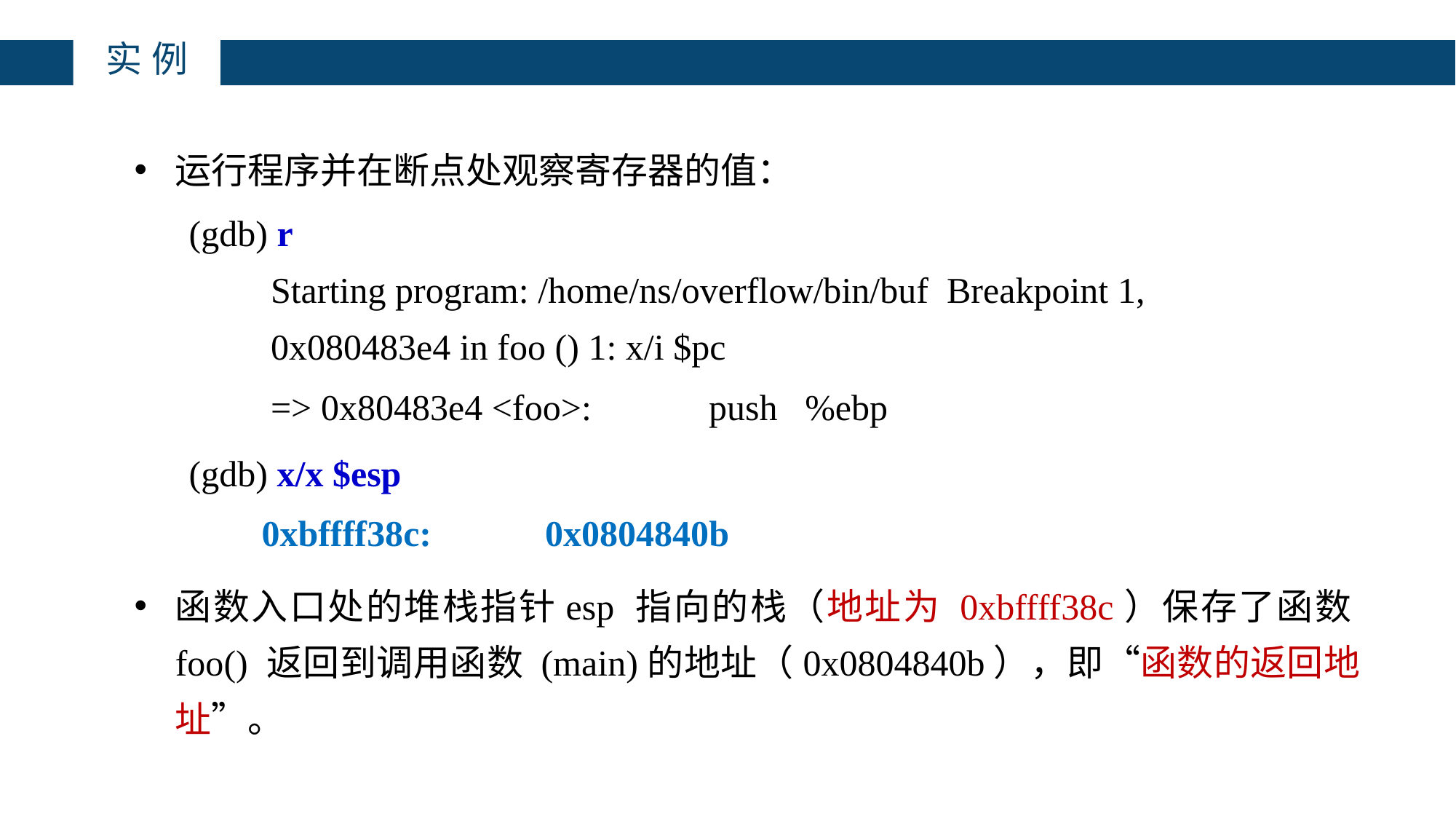

实例

运行程序并在断点处观察寄存器的值：
(gdb) r
Starting program: /home/ns/overflow/bin/buf  Breakpoint 1, 0x080483e4 in foo () 1: x/i $pc
=> 0x80483e4 <foo>:	push	%ebp
(gdb) x/x $esp
     0xbffff38c:	0x0804840b
函数入口处的堆栈指针esp 指向的栈（地址为 0xbffff38c）保存了函数foo() 返回到调用函数 (main)的地址（0x0804840b），即“函数的返回地址”。